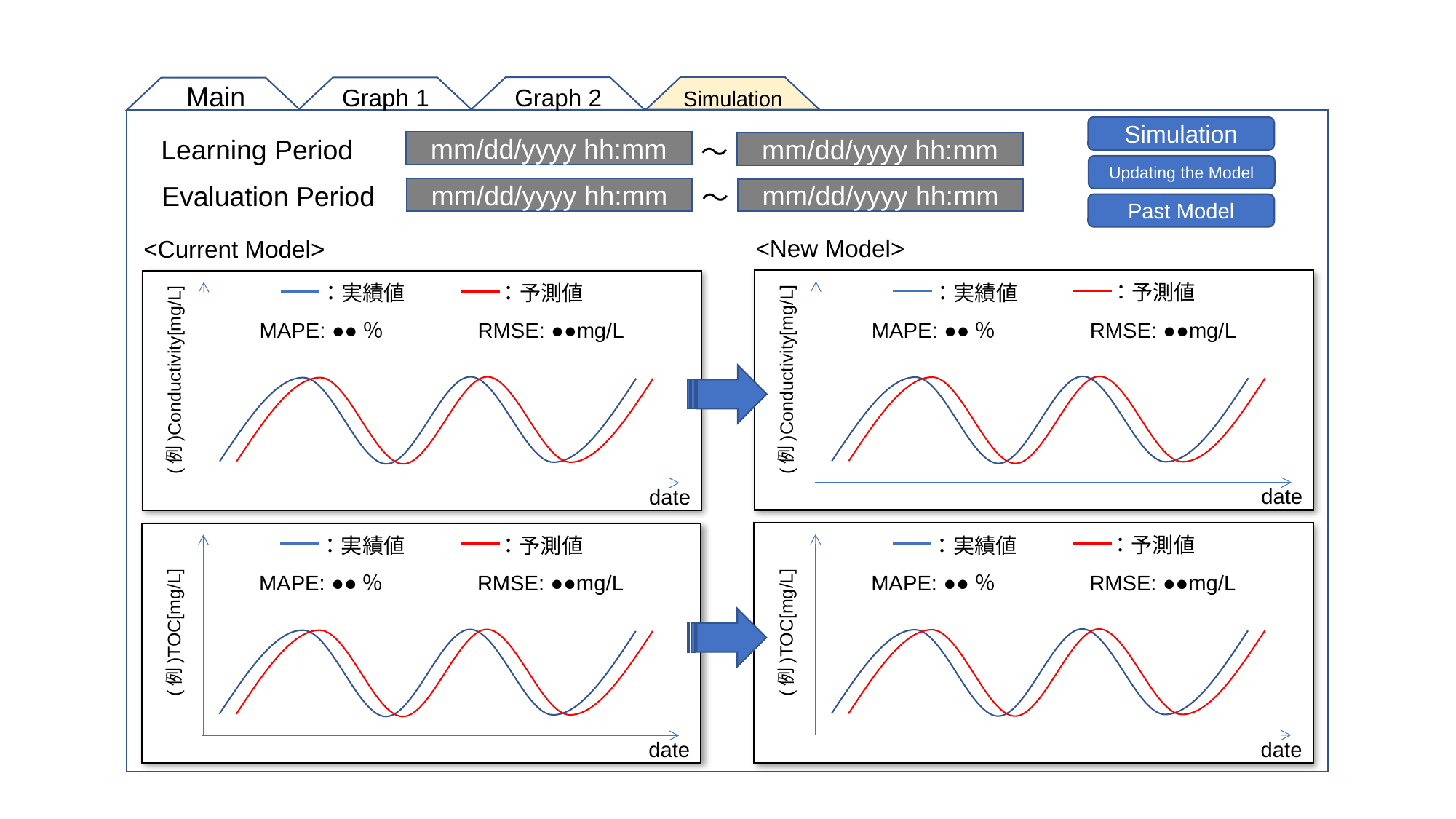

Main
Graph 2

Graph 1

Simulation

Simulation
Learning Period
～
mm/dd/yyyy hh:mm
mm/dd/yyyy hh:mm
Updating the Model
Evaluation Period
～
mm/dd/yyyy hh:mm
mm/dd/yyyy hh:mm
Past Model
<New Model>
<Current Model>

：予測値
：予測値
：実績値
：実績値
MAPE: ●●％	RMSE: ●●mg/L
MAPE: ●●％	RMSE: ●●mg/L
(例)Conductivity[mg/L]
(例)Conductivity[mg/L]

date
date

：予測値
：予測値
：実績値
：実績値
MAPE: ●●％	RMSE: ●●mg/L
MAPE: ●●％	RMSE: ●●mg/L

(例)TOC[mg/L]
(例)TOC[mg/L]

date
date